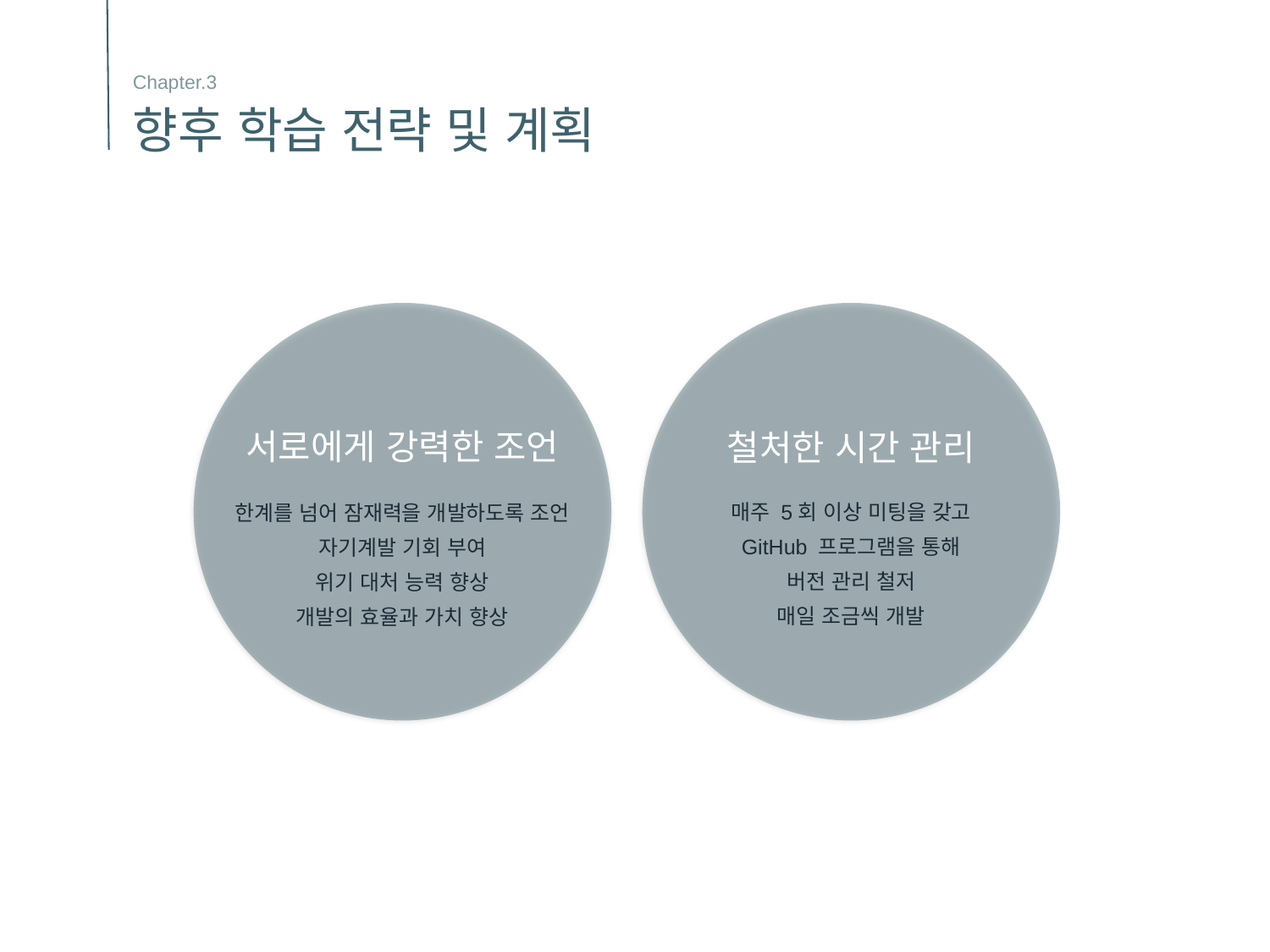

Chapter.3
향후 학습 전략 및 계획
서로에게 강력한 조언

한계를 넘어 잠재력을 개발하도록 조언
자기계발 기회 부여
위기 대처 능력 향상
개발의 효율과 가치 향상
철처한 시간 관리

매주 5회 이상 미팅을 갖고
GitHub 프로그램을 통해
버전 관리 철저
매일 조금씩 개발